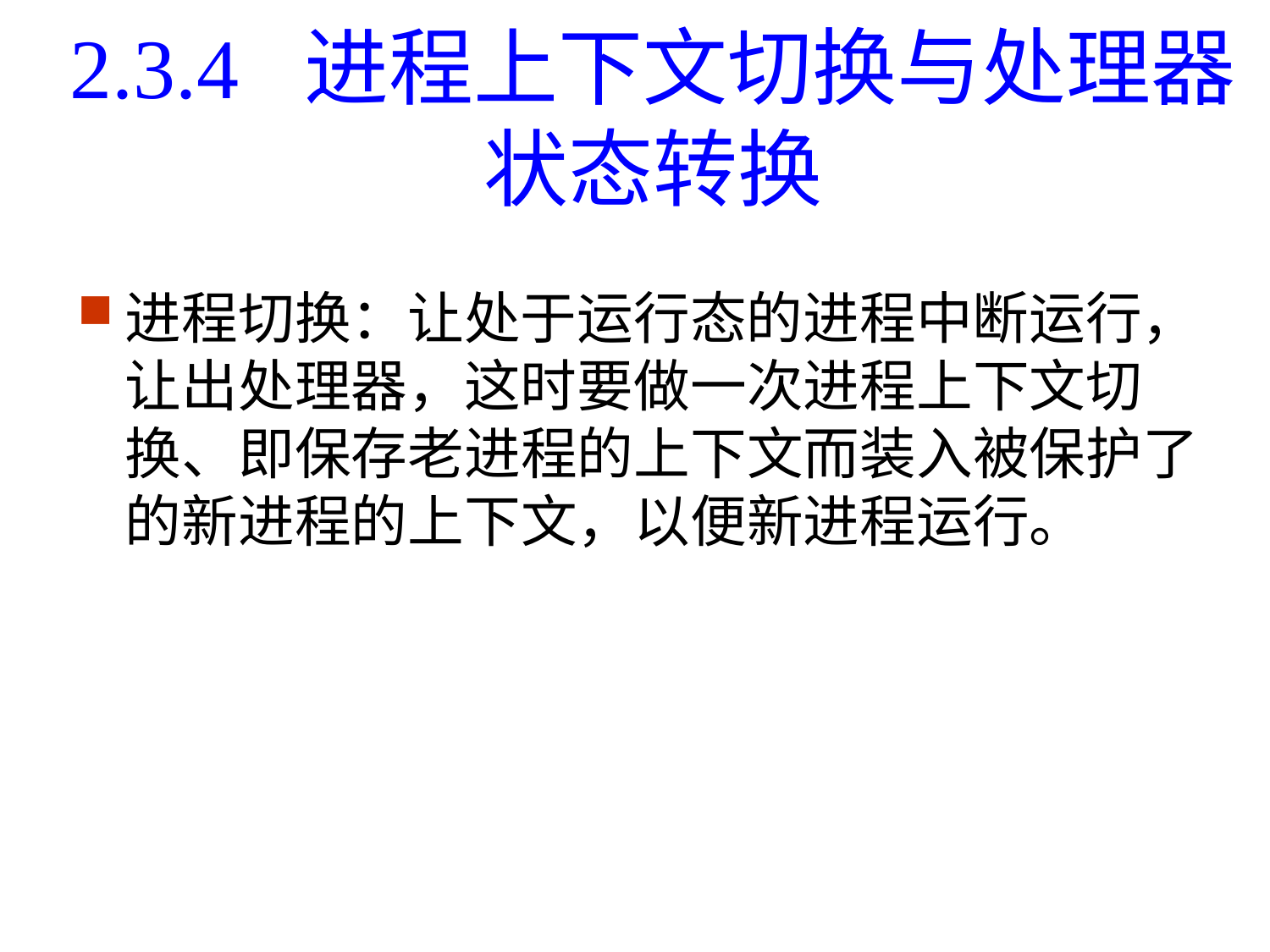

2.3.4  进程上下文切换与处理器状态转换
进程切换：让处于运行态的进程中断运行，让出处理器，这时要做一次进程上下文切换、即保存老进程的上下文而装入被保护了的新进程的上下文，以便新进程运行。